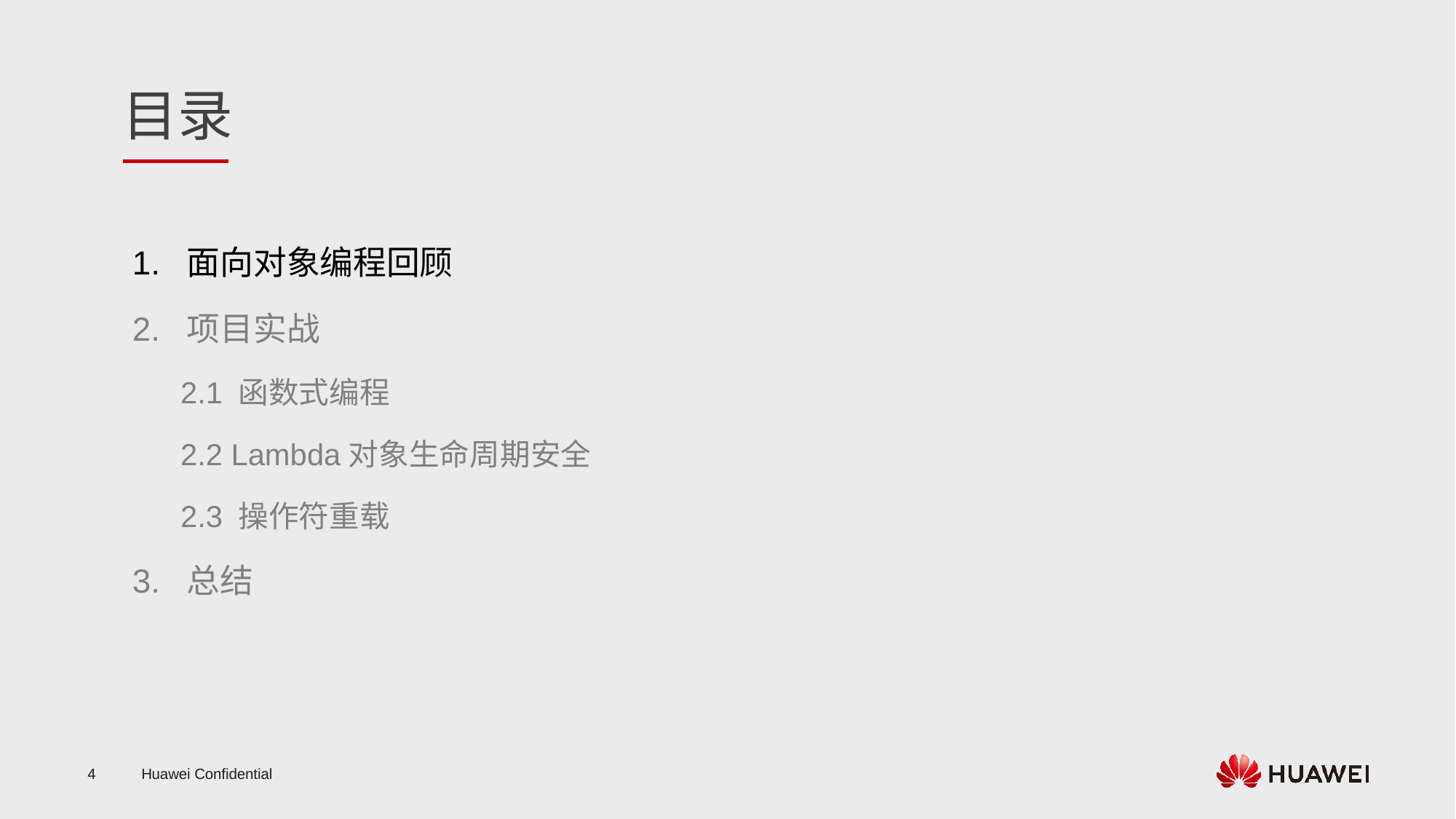

面向对象编程回顾
项目实战
2.1 函数式编程
2.2 Lambda对象生命周期安全
2.3 操作符重载
总结